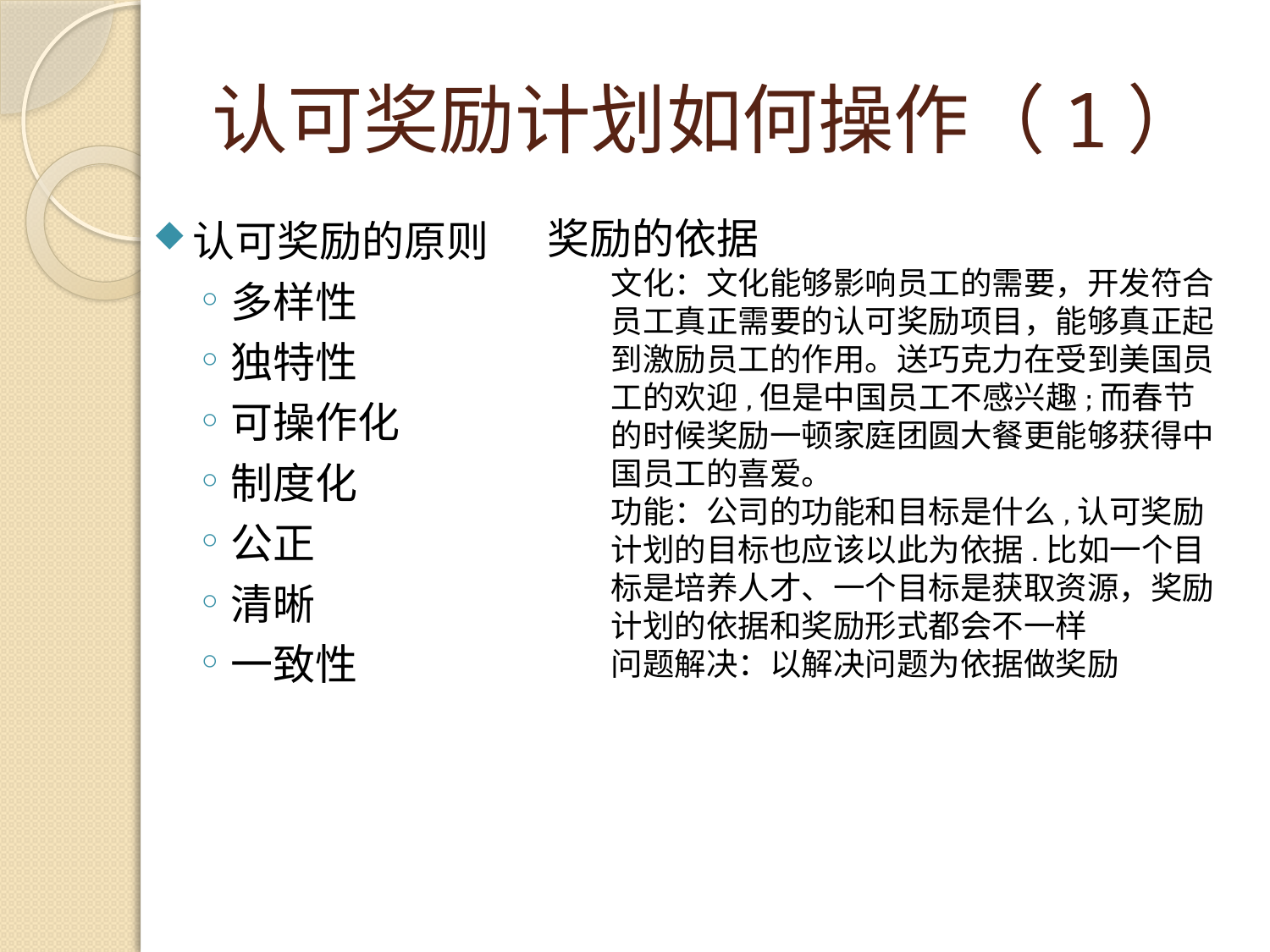

# 认可奖励计划如何操作（1）
奖励的依据
文化：文化能够影响员工的需要，开发符合员工真正需要的认可奖励项目，能够真正起到激励员工的作用。送巧克力在受到美国员工的欢迎,但是中国员工不感兴趣;而春节的时候奖励一顿家庭团圆大餐更能够获得中国员工的喜爱。
功能：公司的功能和目标是什么,认可奖励计划的目标也应该以此为依据.比如一个目标是培养人才、一个目标是获取资源，奖励计划的依据和奖励形式都会不一样
问题解决：以解决问题为依据做奖励

认可奖励的原则
多样性
独特性
可操作化
制度化
公正
清晰
一致性
51